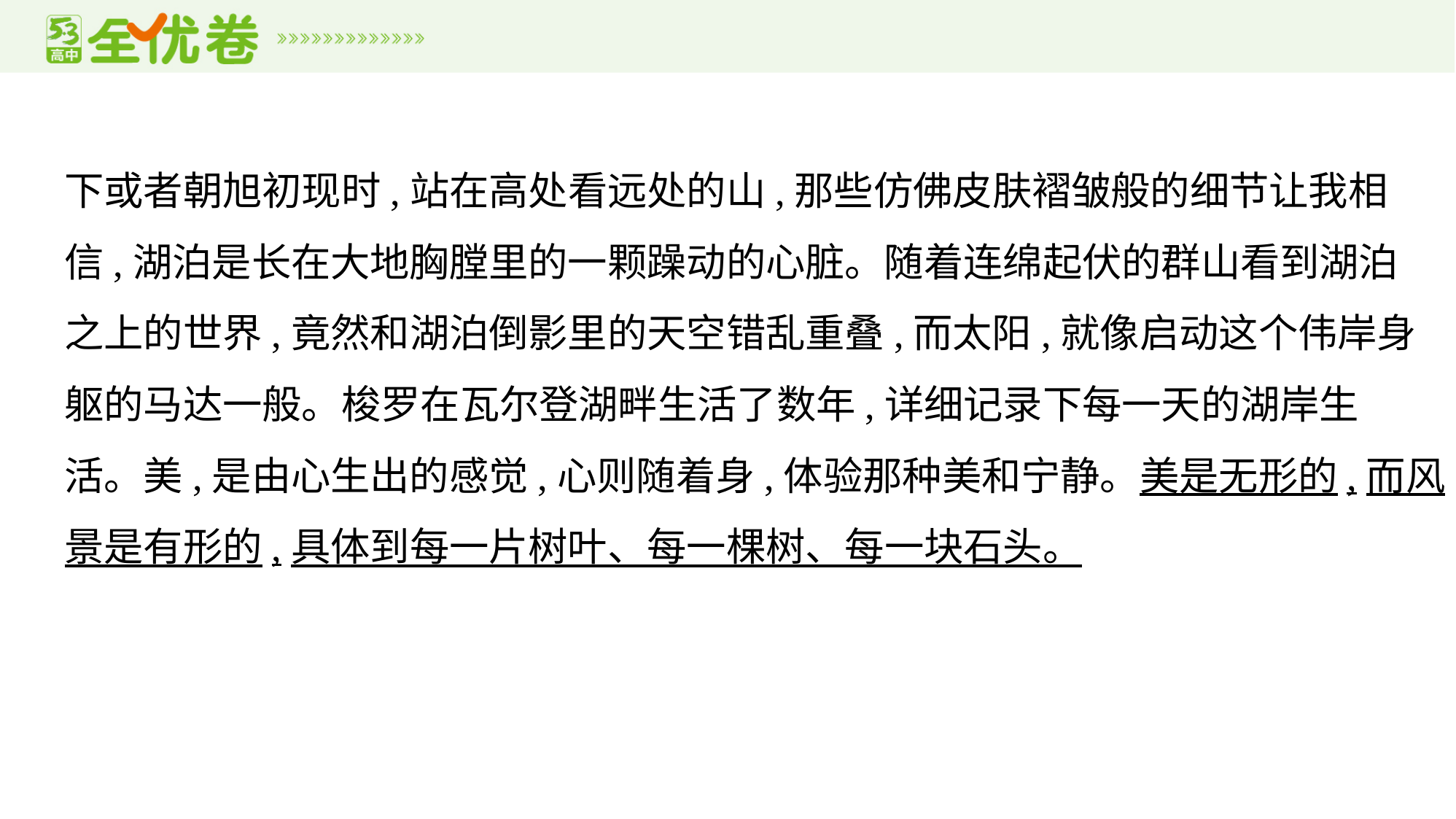

下或者朝旭初现时,站在高处看远处的山,那些仿佛皮肤褶皱般的细节让我相
信,湖泊是长在大地胸膛里的一颗躁动的心脏。随着连绵起伏的群山看到湖泊
之上的世界,竟然和湖泊倒影里的天空错乱重叠,而太阳,就像启动这个伟岸身
躯的马达一般。梭罗在瓦尔登湖畔生活了数年,详细记录下每一天的湖岸生
活。美,是由心生出的感觉,心则随着身,体验那种美和宁静。美是无形的,而风
景是有形的,具体到每一片树叶、每一棵树、每一块石头。